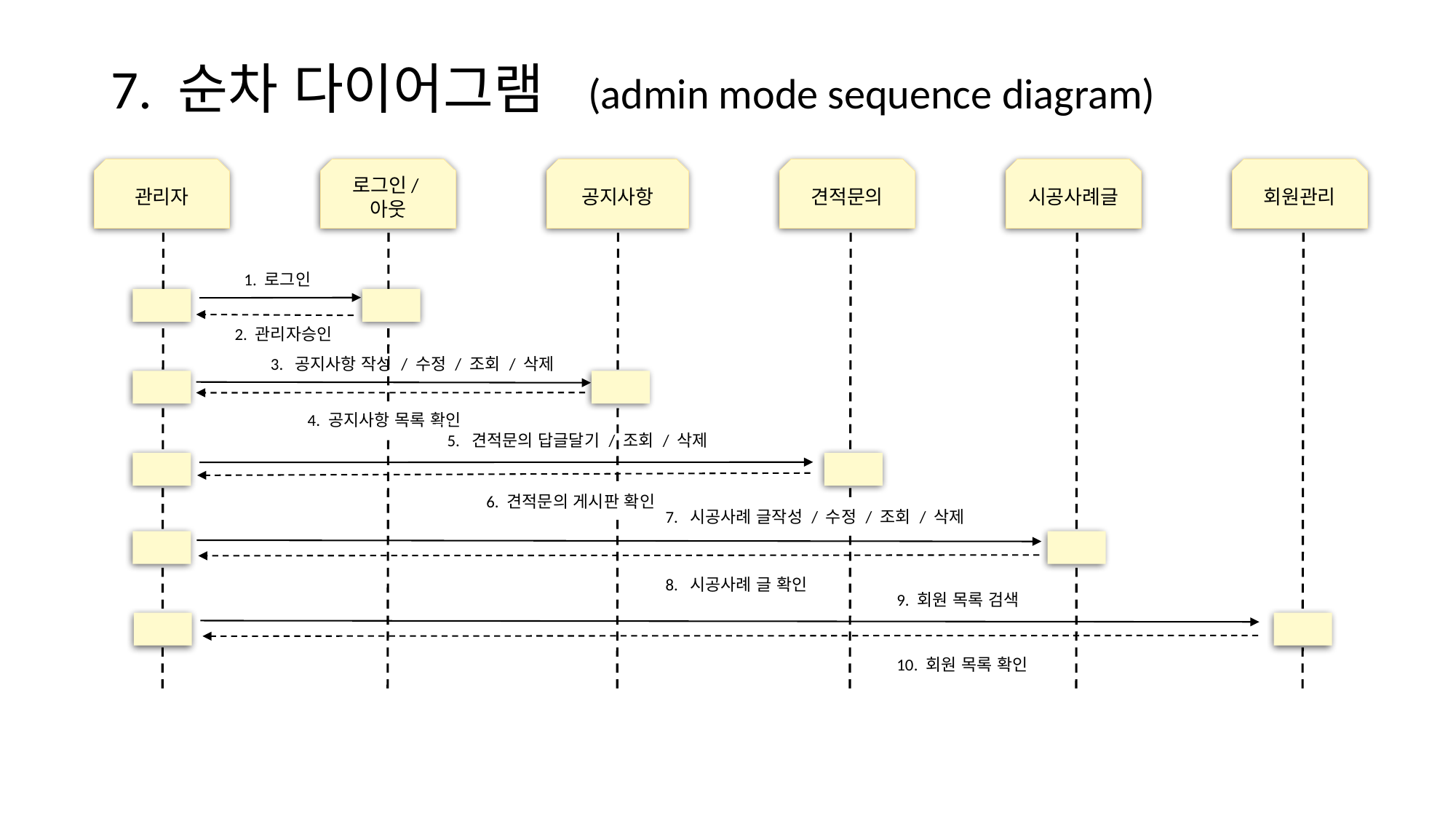

7. 순차 다이어그램  (admin mode sequence diagram)
관리자
로그인/아웃
공지사항
견적문의
시공사례글
회원관리
1. 로그인

2. 관리자승인
3.  공지사항 작성 / 수정 / 조회 / 삭제

4. 공지사항 목록 확인
5.  견적문의 답글달기 / 조회 / 삭제

6. 견적문의 게시판 확인
7.  시공사례 글작성 / 수정 / 조회 / 삭제

8.  시공사례 글 확인
9. 회원 목록 검색

10. 회원 목록 확인